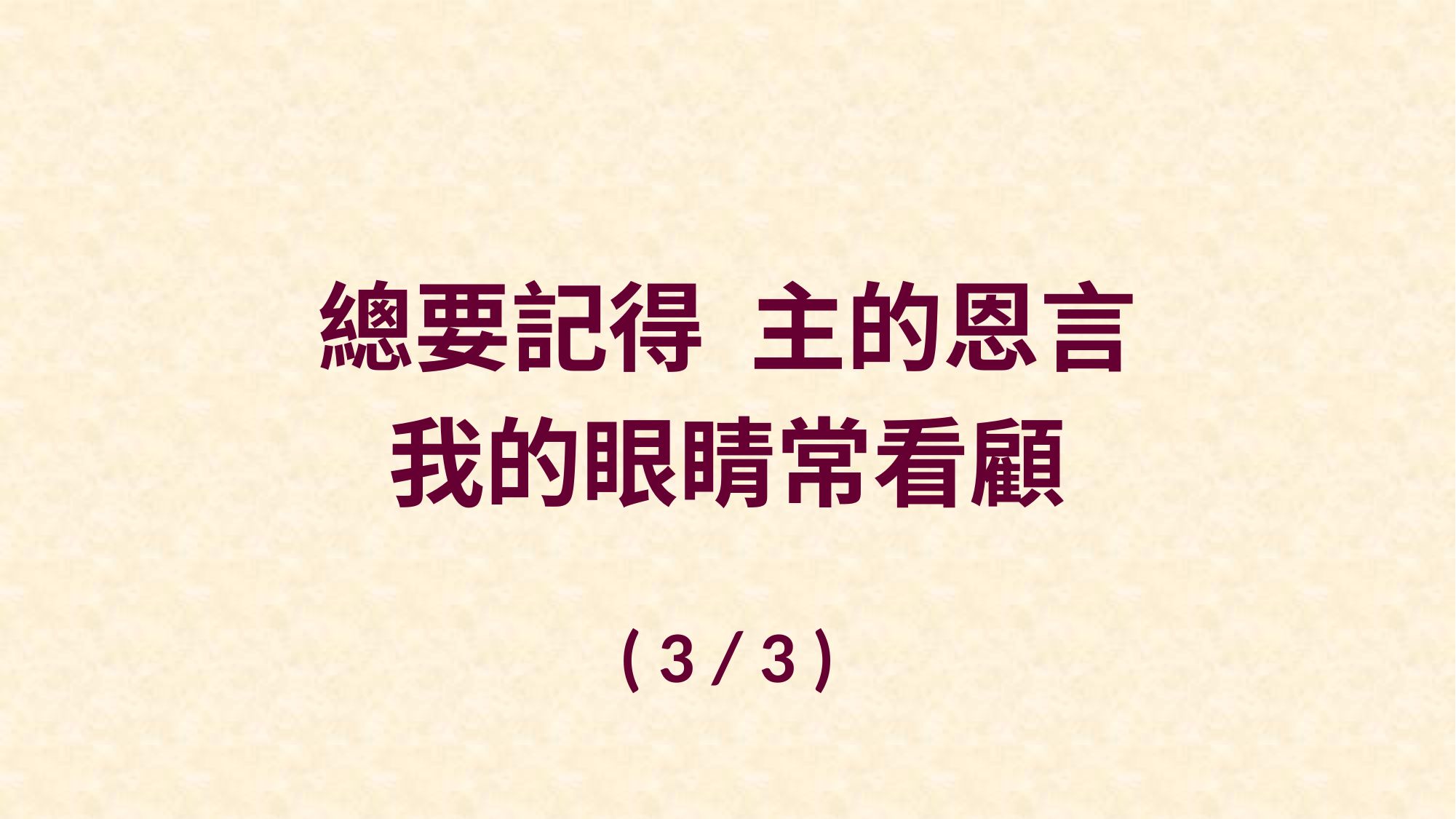

總要記得  主的恩言
我的眼睛常看顧
( 3 / 3 )